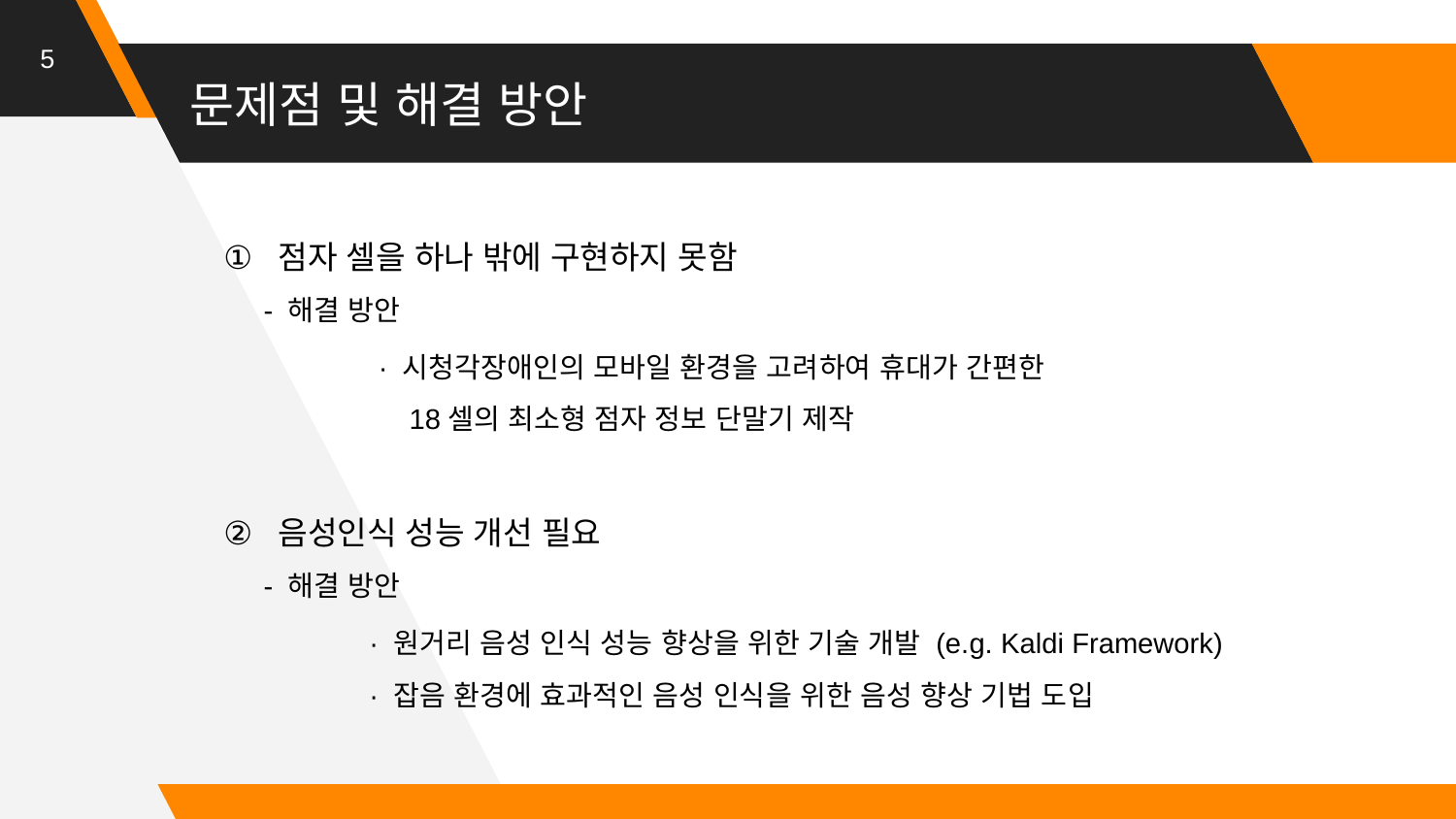

5
# 문제점 및 해결 방안
점자 셀을 하나 밖에 구현하지 못함
     - 해결 방안
	 · 시청각장애인의 모바일 환경을 고려하여 휴대가 간편한
	     18셀의 최소형 점자 정보 단말기 제작

음성인식 성능 개선 필요
     - 해결 방안
	· 원거리 음성 인식 성능 향상을 위한 기술 개발 (e.g. Kaldi Framework)
	· 잡음 환경에 효과적인 음성 인식을 위한 음성 향상 기법 도입